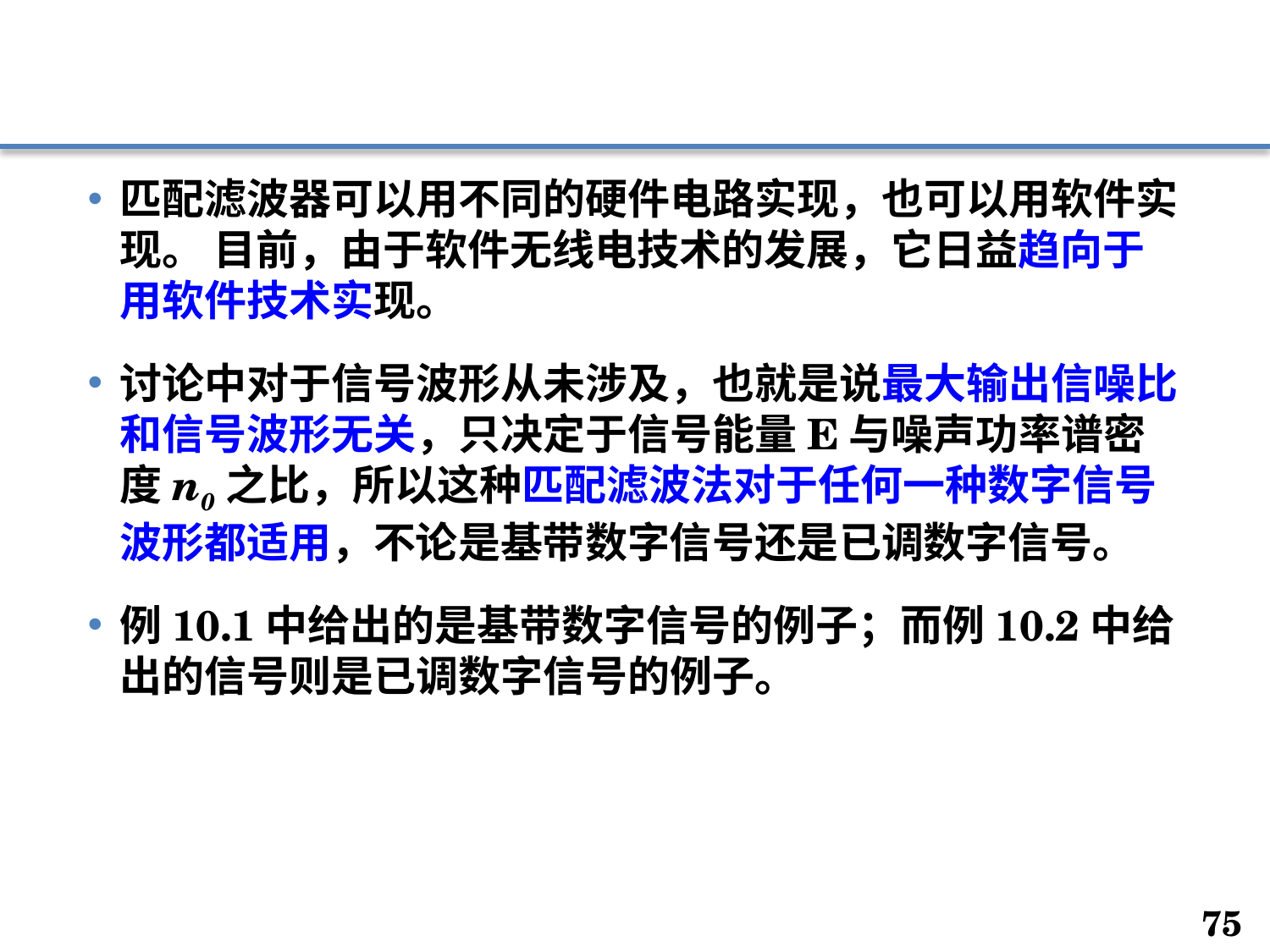

#
匹配滤波器可以用不同的硬件电路实现，也可以用软件实现。 目前，由于软件无线电技术的发展，它日益趋向于用软件技术实现。
讨论中对于信号波形从未涉及，也就是说最大输出信噪比和信号波形无关，只决定于信号能量E与噪声功率谱密度n0之比，所以这种匹配滤波法对于任何一种数字信号波形都适用，不论是基带数字信号还是已调数字信号。
例10.1中给出的是基带数字信号的例子；而例10.2中给出的信号则是已调数字信号的例子。
75